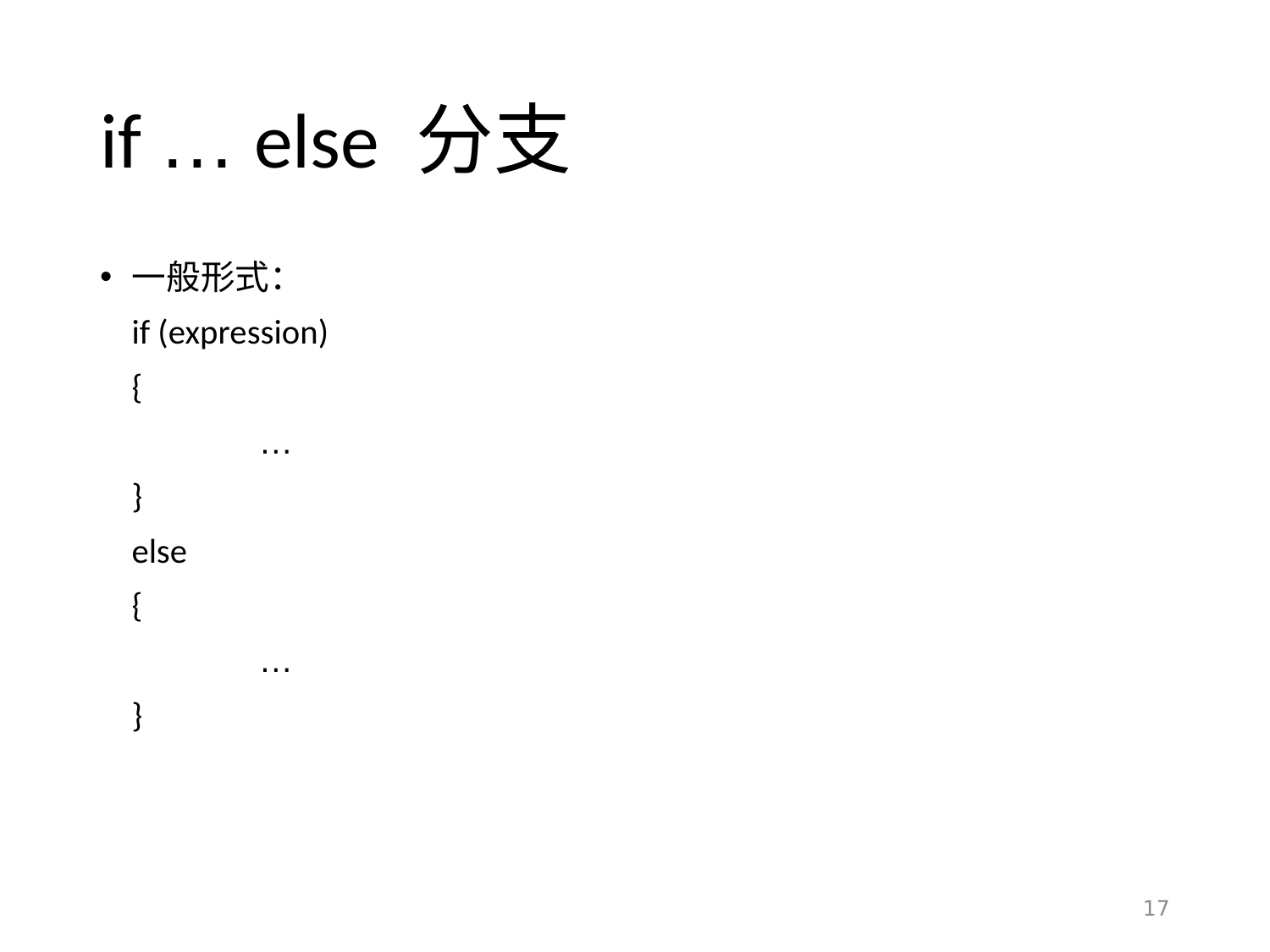

# if … else 分支
一般形式：
	if (expression)
	{
    		…
	}
 	else
	{
		…
 	}

17